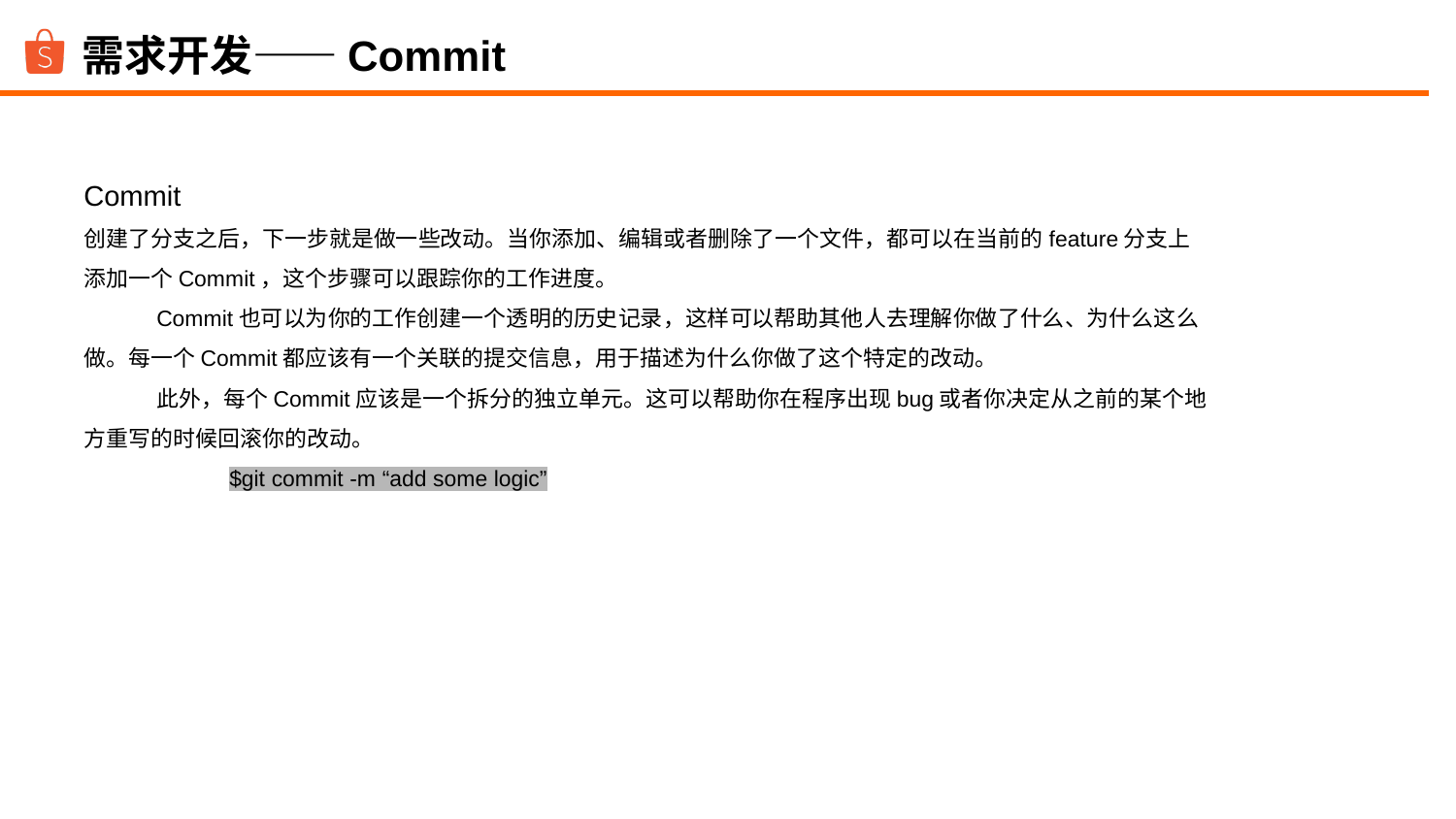

需求开发——Commit
Commit
创建了分支之后，下一步就是做一些改动。当你添加、编辑或者删除了一个文件，都可以在当前的feature分支上添加一个Commit，这个步骤可以跟踪你的工作进度。
Commit也可以为你的工作创建一个透明的历史记录，这样可以帮助其他人去理解你做了什么、为什么这么做。每一个Commit都应该有一个关联的提交信息，用于描述为什么你做了这个特定的改动。
此外，每个Commit应该是一个拆分的独立单元。这可以帮助你在程序出现bug或者你决定从之前的某个地方重写的时候回滚你的改动。
	$git commit -m “add some logic”